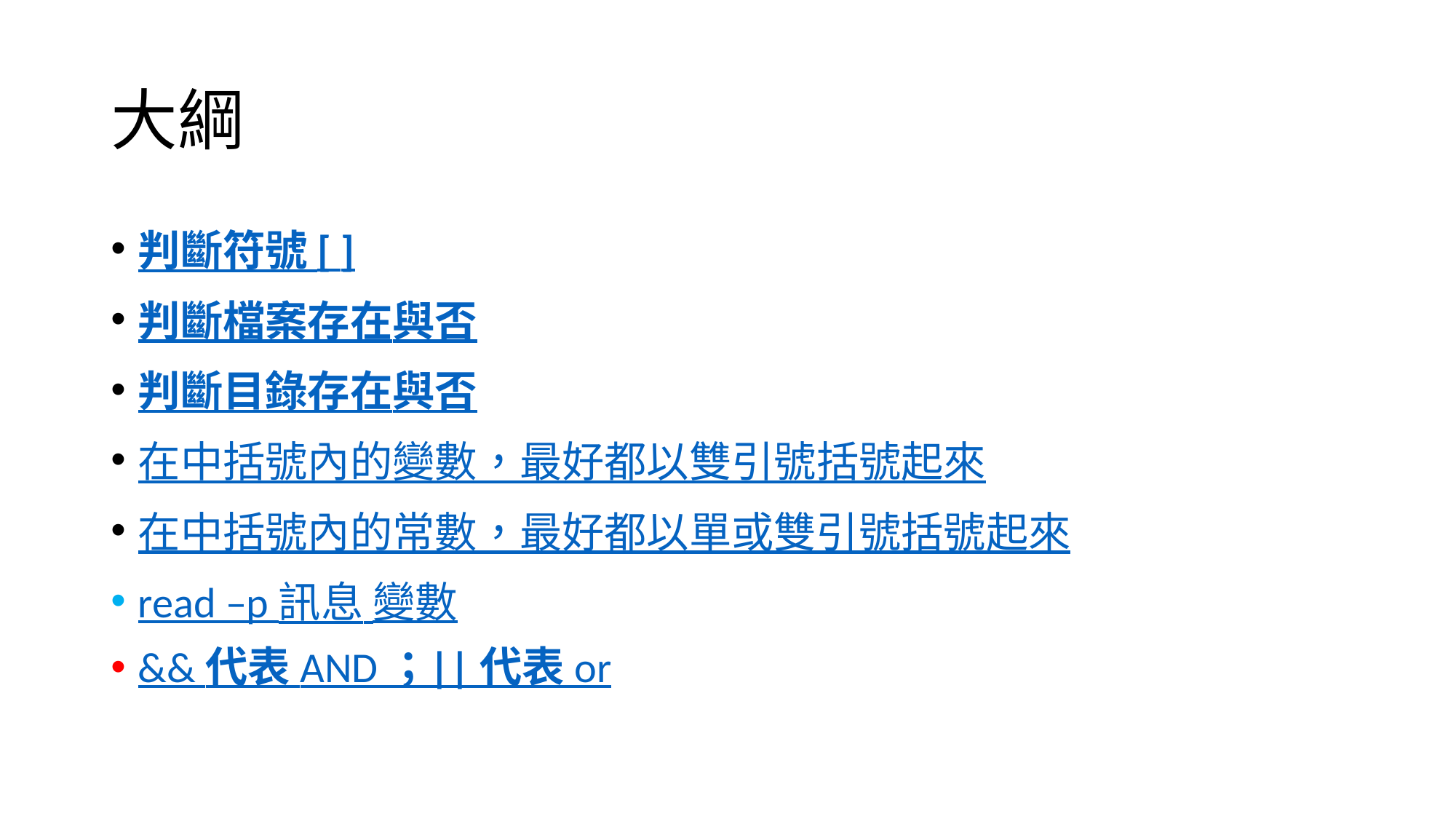

# 大綱
判斷符號 [ ]
判斷檔案存在與否
判斷目錄存在與否
在中括號內的變數，最好都以雙引號括號起來
在中括號內的常數，最好都以單或雙引號括號起來
read –p 訊息 變數
&& 代表 AND ；|| 代表 or